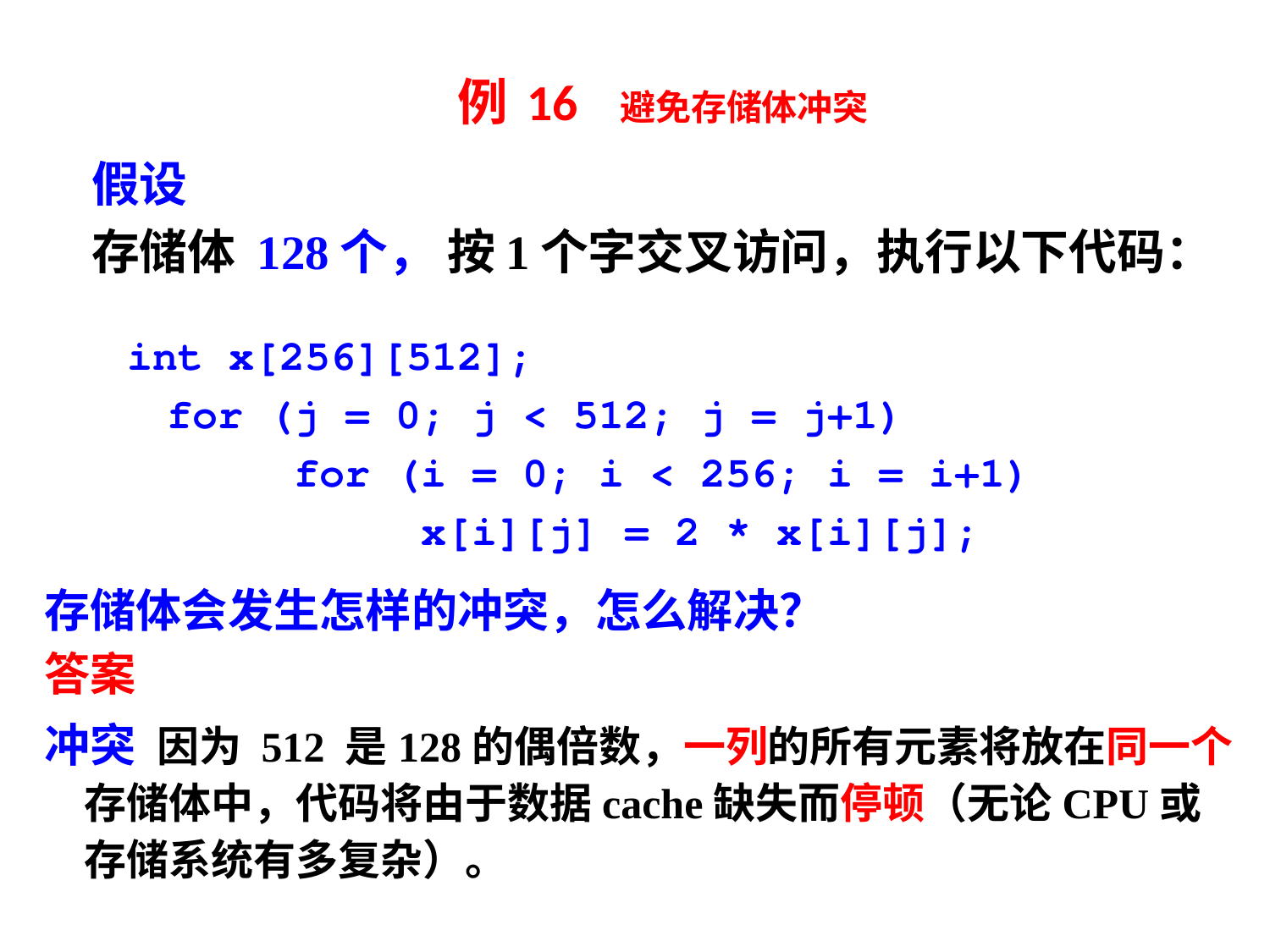

# 例 16   避免存储体冲突
假设
存储体 128个， 按1个字交叉访问，执行以下代码：
int x[256][512];
	for (j = 0; j < 512; j = j+1)
		for (i = 0; i < 256; i = i+1)
			x[i][j] = 2 * x[i][j];
存储体会发生怎样的冲突，怎么解决？
答案
冲突  因为 512 是128的偶倍数，一列的所有元素将放在同一个存储体中，代码将由于数据cache缺失而停顿（无论CPU或存储系统有多复杂）。
14